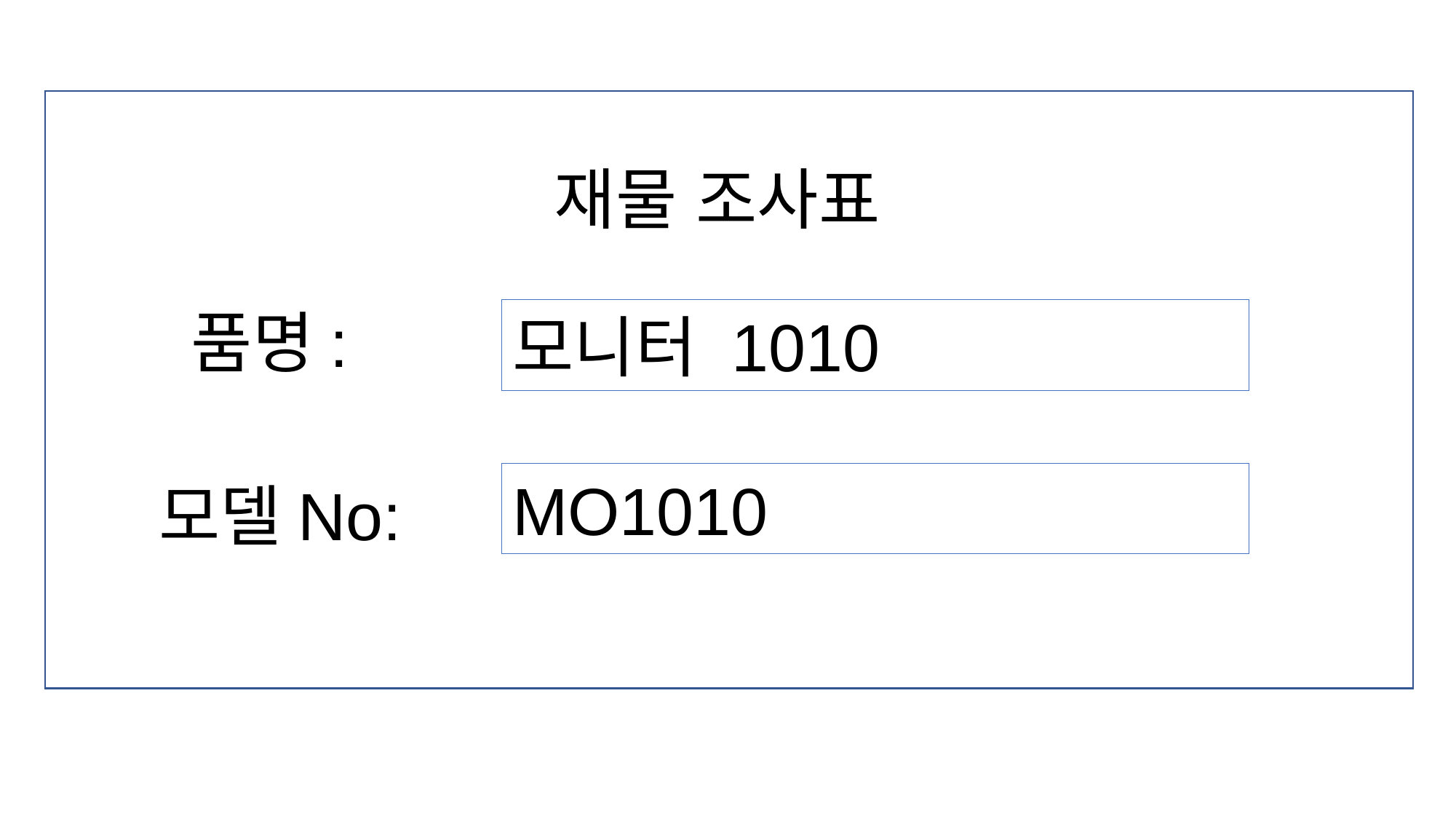

재물 조사표
품명:
모니터 1010
MO1010
모델No: